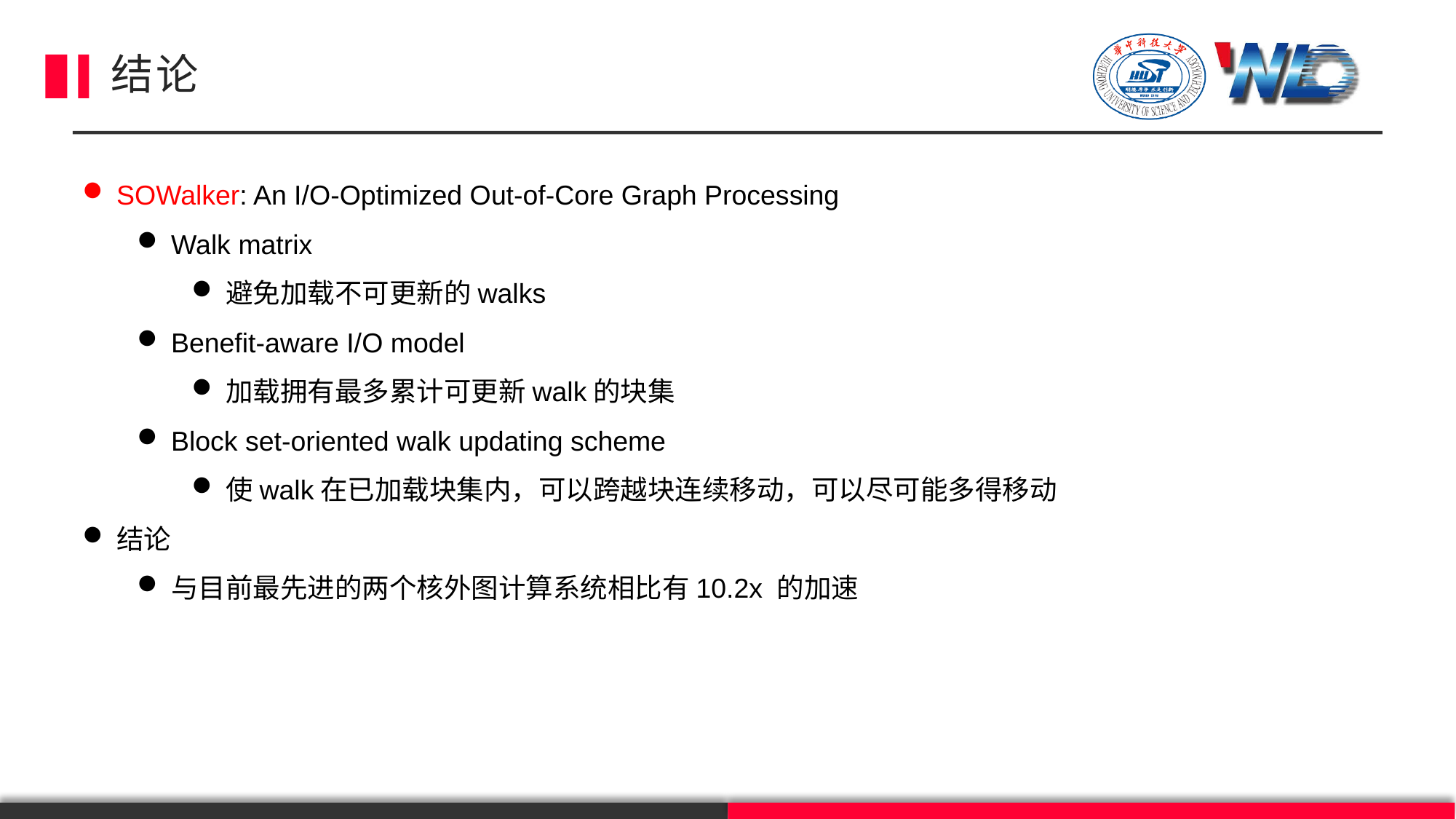

# 结论
SOWalker: An I/O-Optimized Out-of-Core Graph Processing
Walk matrix
避免加载不可更新的walks
Benefit-aware I/O model
加载拥有最多累计可更新walk的块集
Block set-oriented walk updating scheme
使walk在已加载块集内，可以跨越块连续移动，可以尽可能多得移动
结论
与目前最先进的两个核外图计算系统相比有10.2x 的加速